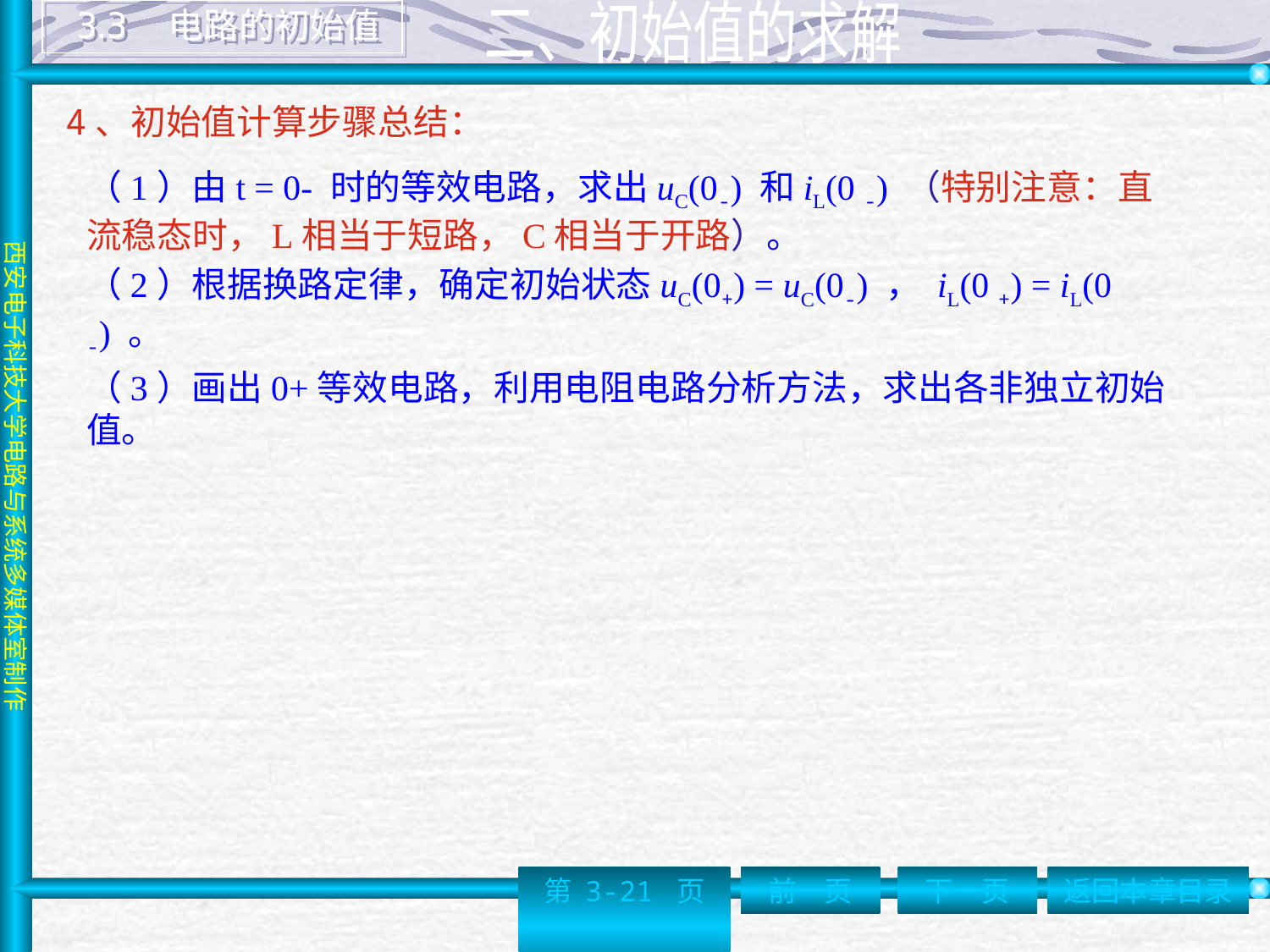

3.3   电路的初始值
二、初始值的求解
# 4、初始值计算步骤总结：
（1）由t = 0- 时的等效电路，求出uC(0-) 和iL(0 -) （特别注意：直流稳态时，L相当于短路，C相当于开路）。
（2）根据换路定律，确定初始状态uC(0+) = uC(0-) ， iL(0 +) = iL(0 -) 。
（3）画出0+等效电路，利用电阻电路分析方法，求出各非独立初始值。
第 3-21 页
前一页
下一页
返回本章目录